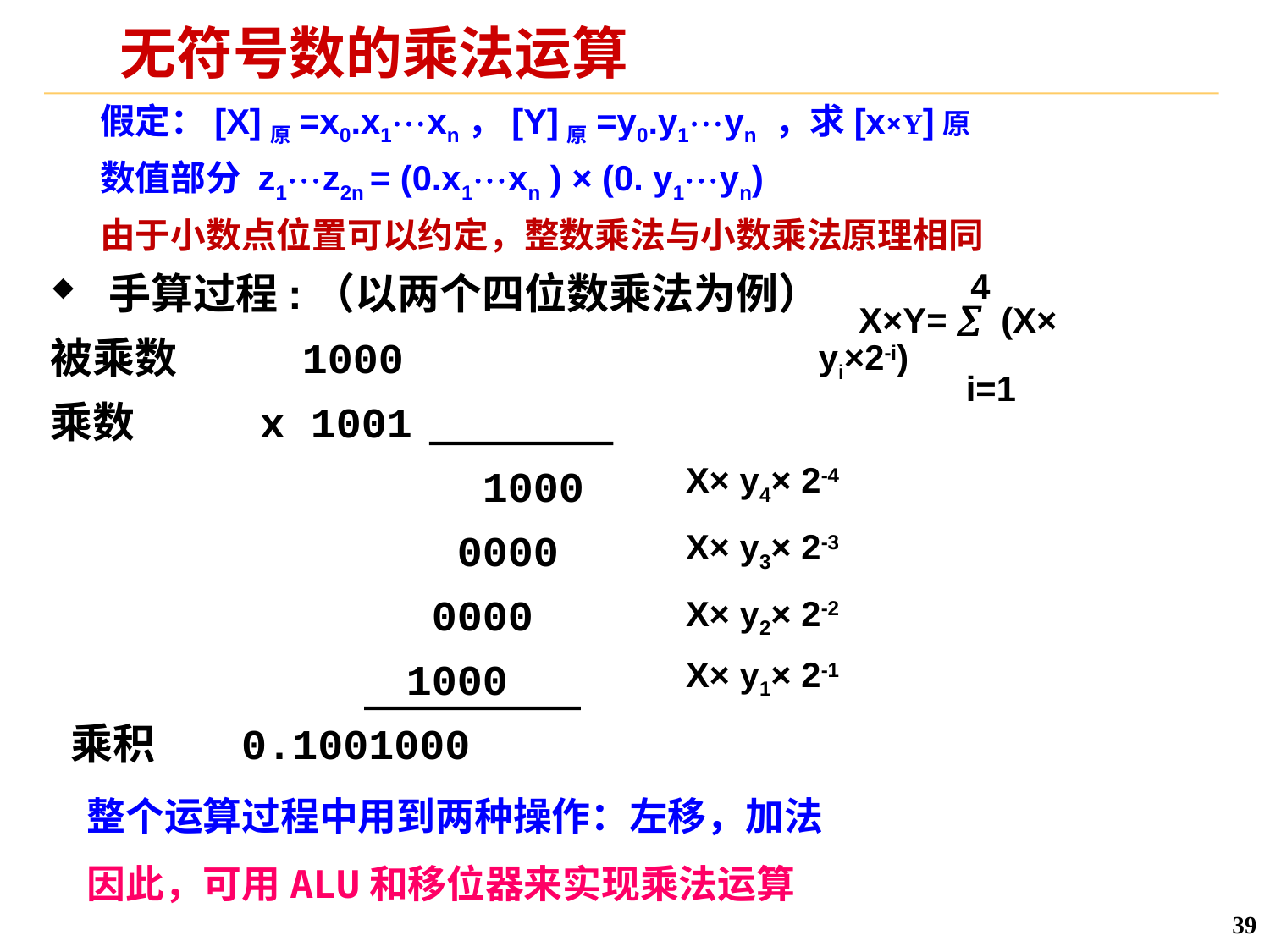

# 无符号数的乘法运算
假定：[X]原=x0.x1…xn，[Y]原=y0.y1…yn ，求[x×Y]原
数值部分 z1…z2n = (0.x1…xn ) × (0. y1…yn)
由于小数点位置可以约定，整数乘法与小数乘法原理相同
手算过程:（以两个四位数乘法为例）
被乘数            1000
乘数            x 1001
		 	  1000
		 	 0000
		 	0000
		    1000
 乘积        0.1001000

                4
X×Y= ∑  (X× yi×2-i)
           i=1

X× y4× 2-4
X× y3× 2-3
X× y2× 2-2
X× y1× 2-1

整个运算过程中用到两种操作：左移，加法
因此，可用ALU和移位器来实现乘法运算
39